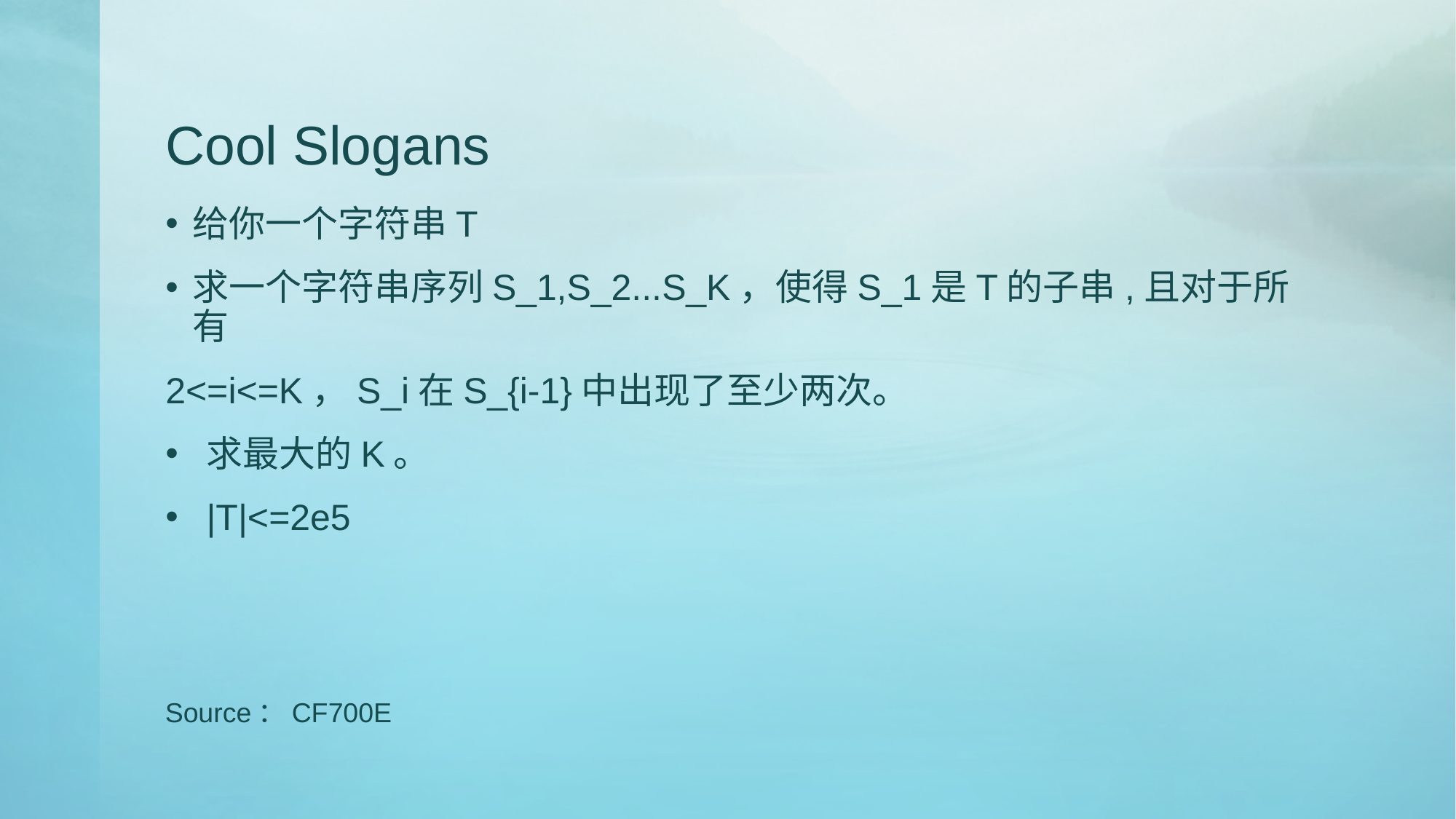

# Cool Slogans
给你一个字符串T
求一个字符串序列S_1,S_2...S_K，使得S_1是T的子串,且对于所有
2<=i<=K，S_i在S_{i-1}中出现了至少两次。
求最大的K。
|T|<=2e5
Source：CF700E